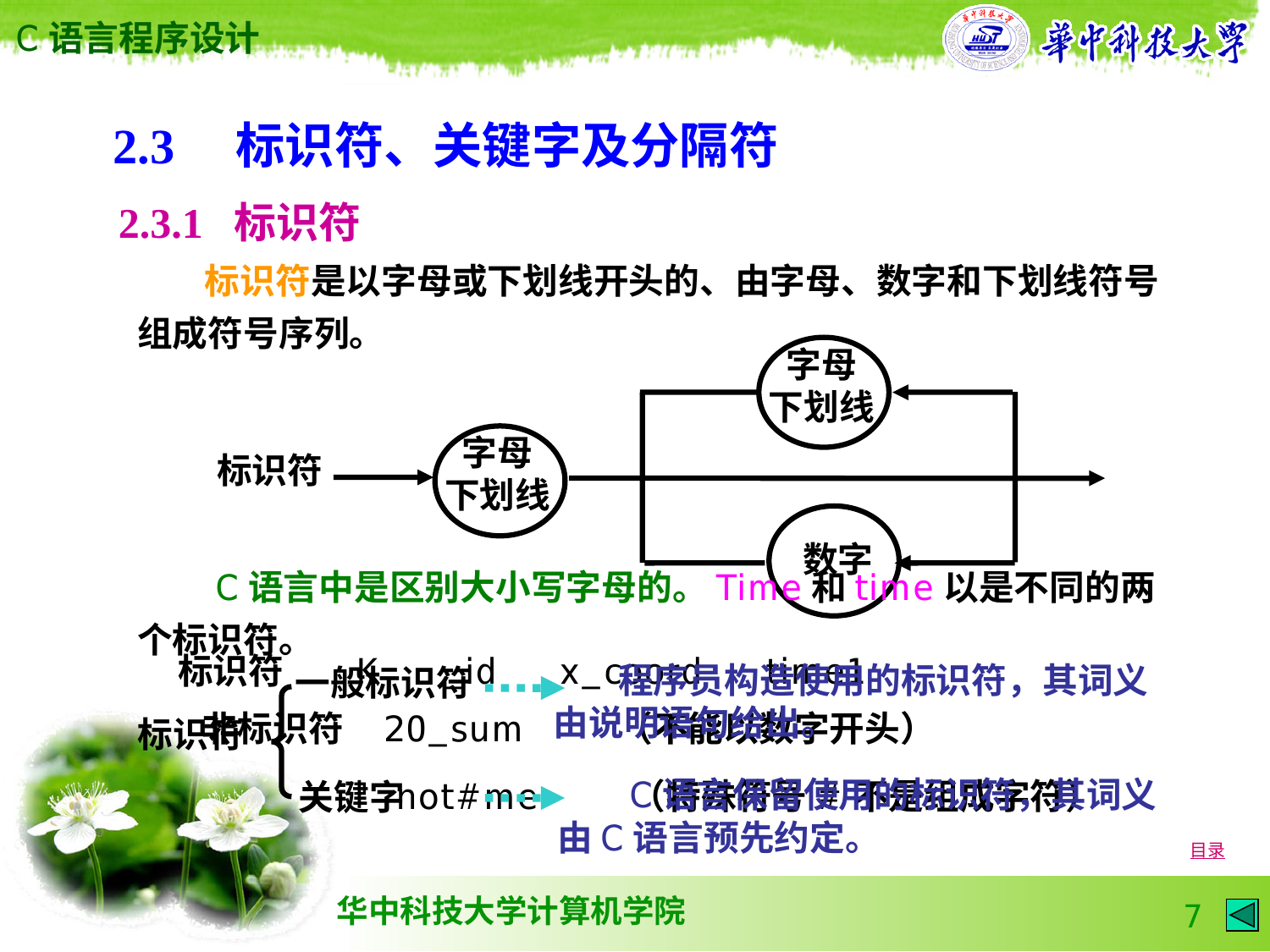

2.3　标识符、关键字及分隔符
2.3.1  标识符
      标识符是以字母或下划线开头的、由字母、数字和下划线符号组成符号序列。
字母
下划线

字母
下划线

标识符

数字

      C语言中是区别大小写字母的。Time和time以是不同的两个标识符。
    标识符        K      _id      x_coord      time1
       非标识符    20_sum        （不能以数字开头）
                         not#me        （特殊符号#不是组成字符）
一般标识符

标识符
关键字
       程序员构造使用的标识符，其词义由说明语句给出。

       C语言保留使用的标识符，其词义由C语言预先约定。

目录
7